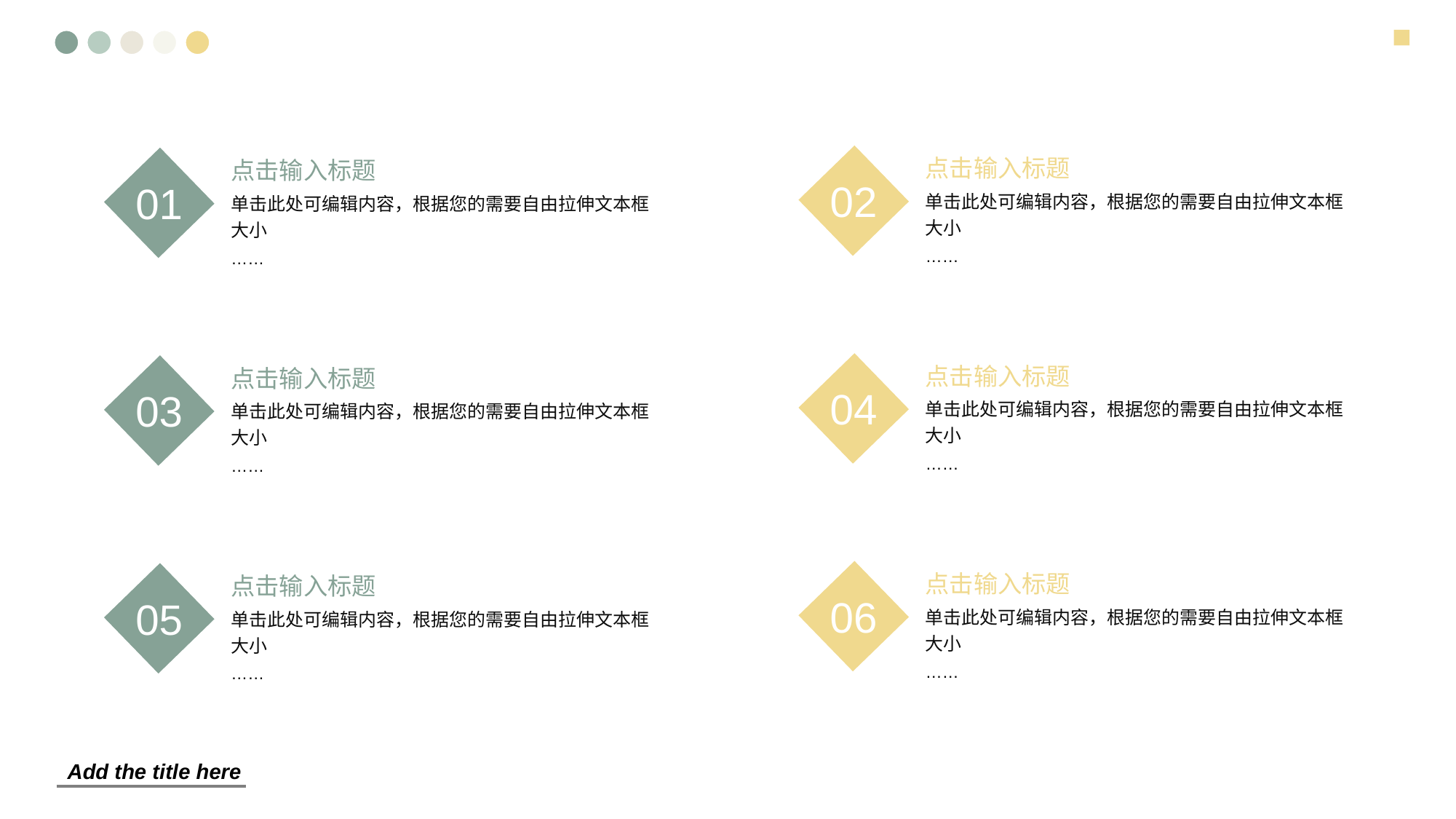

Add the title here
点击输入标题
单击此处可编辑内容，根据您的需要自由拉伸文本框大小
……

02
点击输入标题
单击此处可编辑内容，根据您的需要自由拉伸文本框大小
……

01
点击输入标题
单击此处可编辑内容，根据您的需要自由拉伸文本框大小
……

04
点击输入标题
单击此处可编辑内容，根据您的需要自由拉伸文本框大小
……

03
点击输入标题
单击此处可编辑内容，根据您的需要自由拉伸文本框大小
……

06
点击输入标题
单击此处可编辑内容，根据您的需要自由拉伸文本框大小
……

05